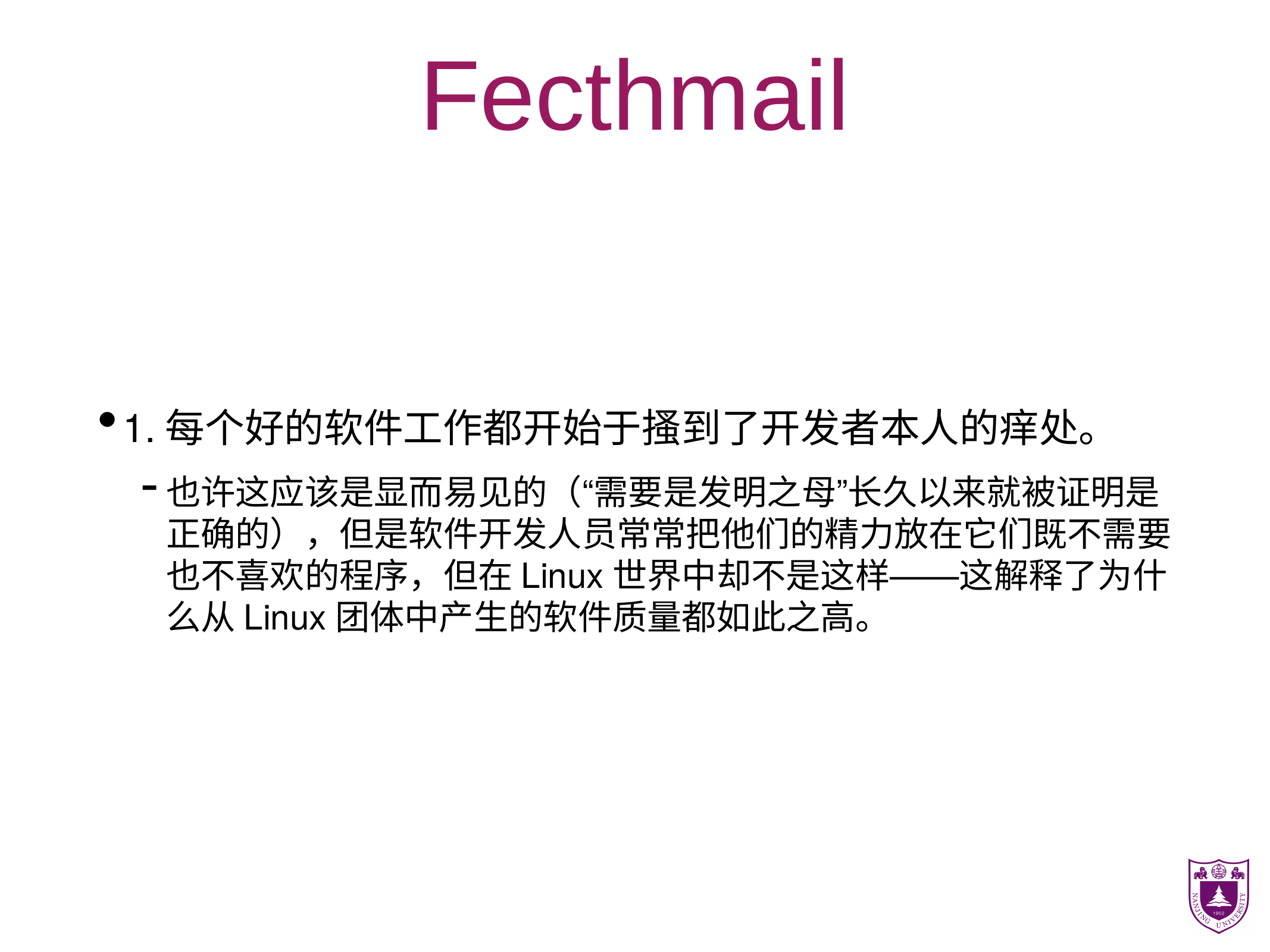

# Fecthmail
1.每个好的软件工作都开始于搔到了开发者本人的痒处。
也许这应该是显而易见的（“需要是发明之母”长久以来就被证明是正确的），但是软件开发人员常常把他们的精力放在它们既不需要也不喜欢的程序，但在Linux世界中却不是这样——这解释了为什么从Linux团体中产生的软件质量都如此之高。